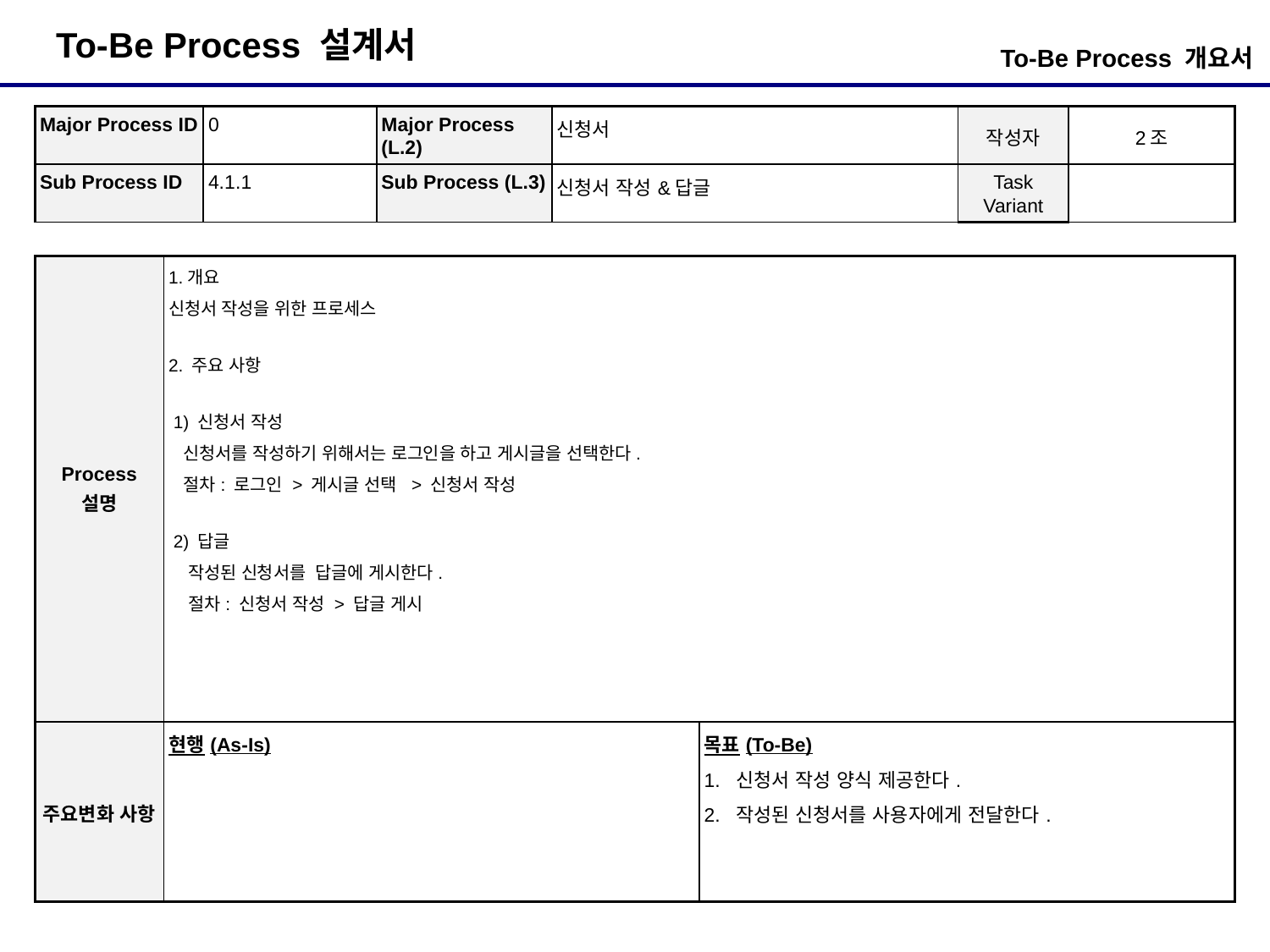

To-Be Process 개요서
| Major Process ID | 0 | Major Process (L.2) | 신청서 | 작성자 | 2조 |
| --- | --- | --- | --- | --- | --- |
| Sub Process ID | 4.1.1 | Sub Process (L.3) | 신청서 작성&답글 | Task Variant |  |
| Process 설명 | 1.개요 신청서 작성을 위한 프로세스 2. 주요 사항 1) 신청서 작성 신청서를 작성하기 위해서는 로그인을 하고 게시글을 선택한다. 절차: 로그인 > 게시글 선택 > 신청서 작성 2) 답글 작성된 신청서를 답글에 게시한다. 절차: 신청서 작성 > 답글 게시 |  |
| --- | --- | --- |
| 주요변화 사항 | 현행(As-Is) | 목표(To-Be) 신청서 작성 양식 제공한다. 작성된 신청서를 사용자에게 전달한다. |